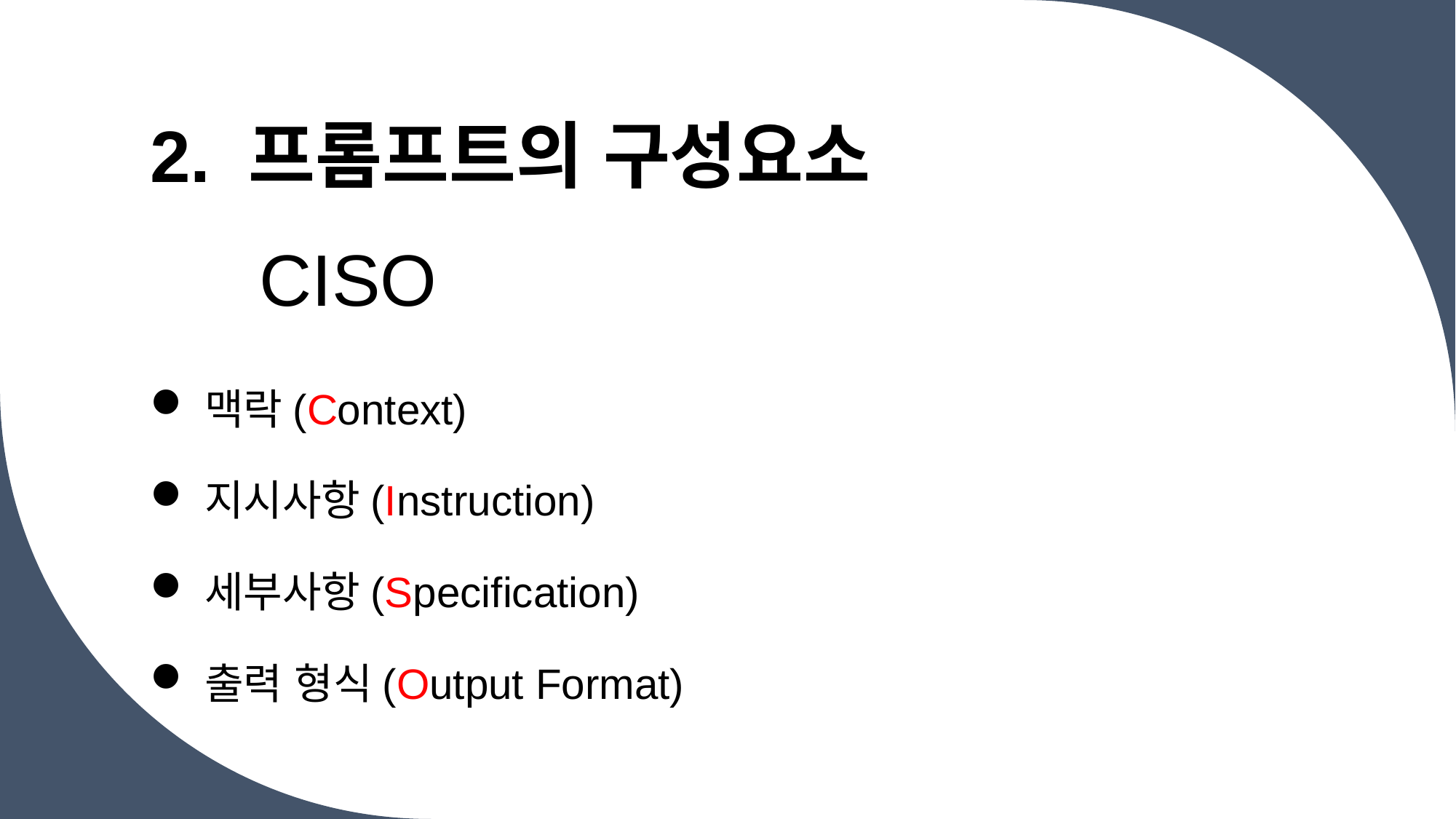

# 2. 프롬프트의 구성요소
CISO
맥락(Context)
지시사항(Instruction)
세부사항(Specification)
출력 형식(Output Format)